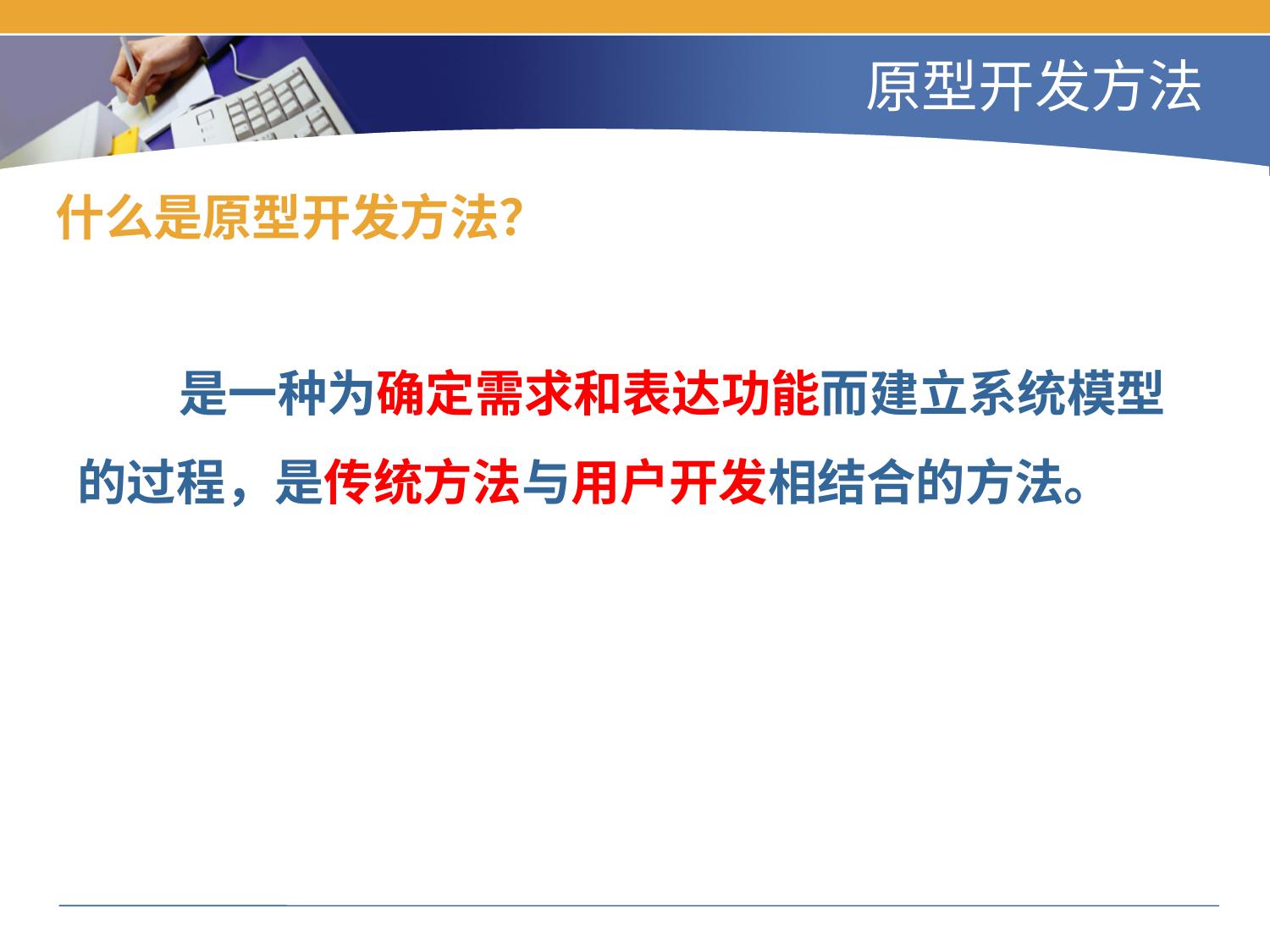

# 原型开发方法
什么是原型开发方法？

        是一种为确定需求和表达功能而建立系统模型的过程，是传统方法与用户开发相结合的方法。